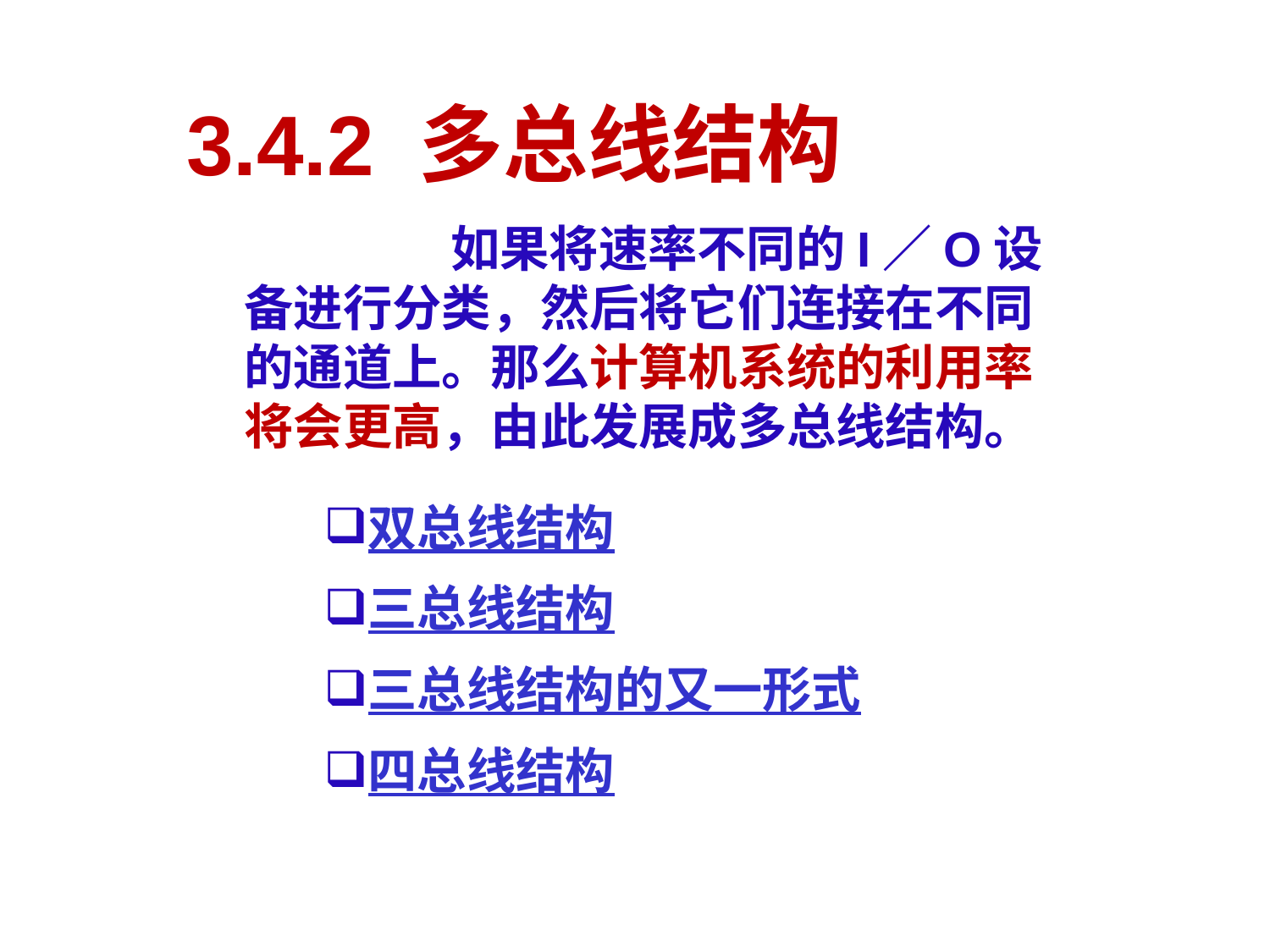

# 3.4.2 多总线结构
		      如果将速率不同的I／O设备进行分类，然后将它们连接在不同的通道上。那么计算机系统的利用率将会更高，由此发展成多总线结构。
双总线结构
三总线结构
三总线结构的又一形式
四总线结构